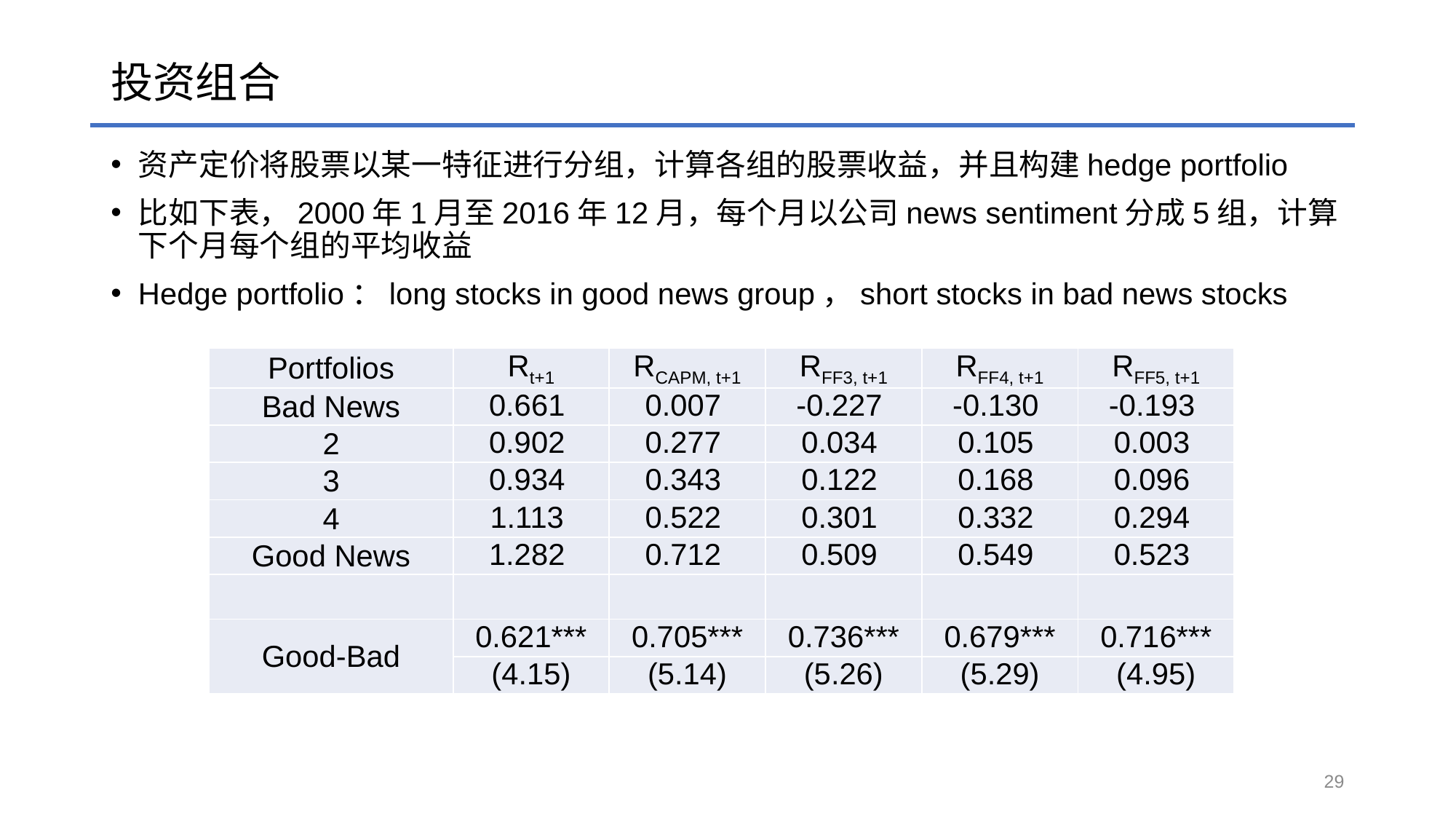

# 投资组合
资产定价将股票以某一特征进行分组，计算各组的股票收益，并且构建hedge portfolio
比如下表，2000年1月至2016年12月，每个月以公司news sentiment分成5组，计算下个月每个组的平均收益
Hedge portfolio：long stocks in good news group，short stocks in bad news stocks

| Portfolios | Rt+1 | RCAPM, t+1 | RFF3, t+1 | RFF4, t+1 | RFF5, t+1 |
| --- | --- | --- | --- | --- | --- |
| Bad News | 0.661 | 0.007 | -0.227 | -0.130 | -0.193 |
| 2 | 0.902 | 0.277 | 0.034 | 0.105 | 0.003 |
| 3 | 0.934 | 0.343 | 0.122 | 0.168 | 0.096 |
| 4 | 1.113 | 0.522 | 0.301 | 0.332 | 0.294 |
| Good News | 1.282 | 0.712 | 0.509 | 0.549 | 0.523 |
|  |  |  |  |  |  |
| Good-Bad | 0.621\*\*\* | 0.705\*\*\* | 0.736\*\*\* | 0.679\*\*\* | 0.716\*\*\* |
|  | (4.15) | (5.14) | (5.26) | (5.29) | (4.95) |
29